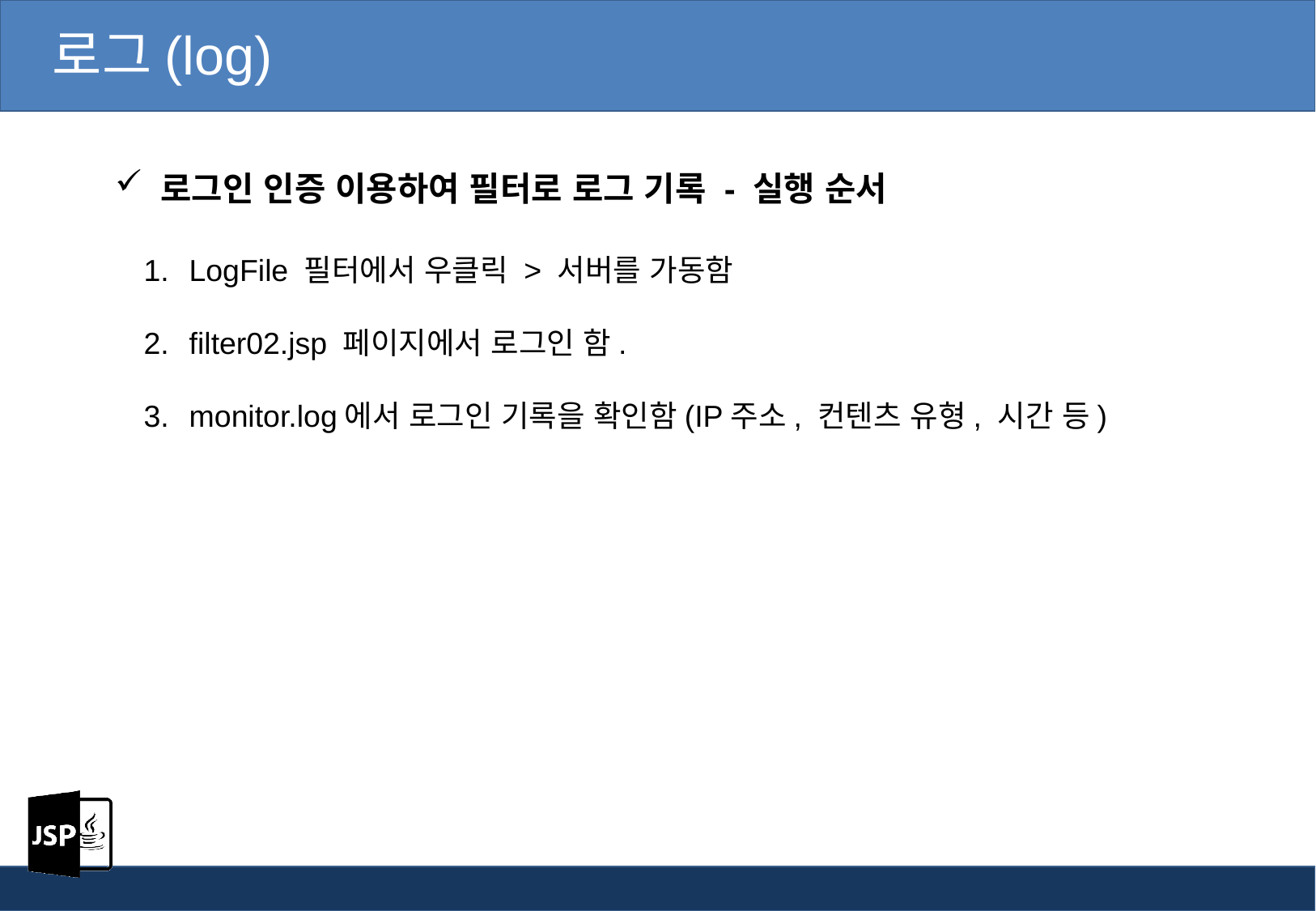

로그(log)
로그인 인증 이용하여 필터로 로그 기록 - 실행 순서
LogFile 필터에서 우클릭 > 서버를 가동함

filter02.jsp 페이지에서 로그인 함.

monitor.log에서 로그인 기록을 확인함(IP주소, 컨텐츠 유형, 시간 등)